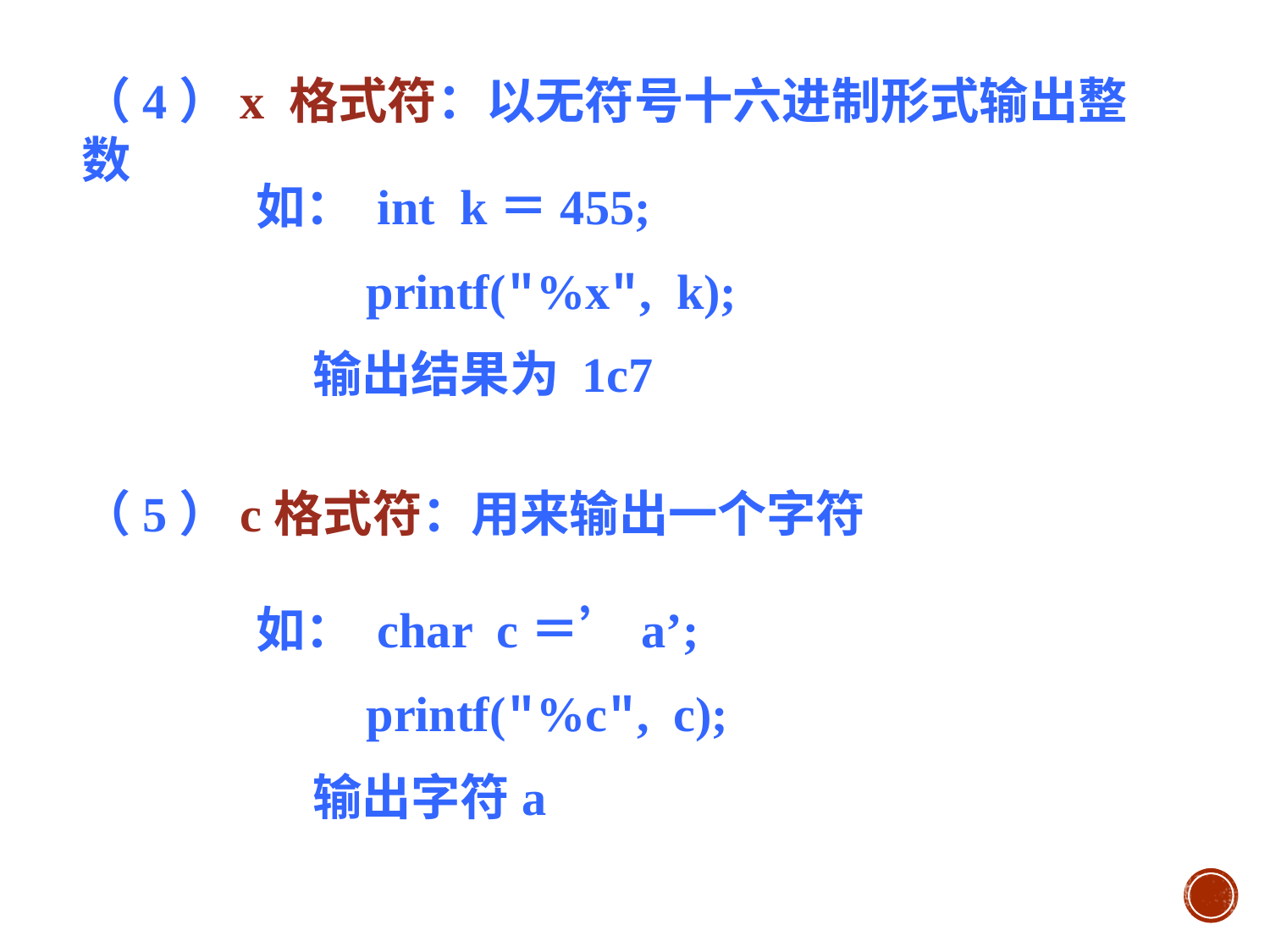

（4）x 格式符：以无符号十六进制形式输出整数
如： int  k＝455;
         printf("%x",  k);
    输出结果为 1c7
（5）c格式符：用来输出一个字符
如： char  c＝’a’;
         printf("%c",  c);
    输出字符a